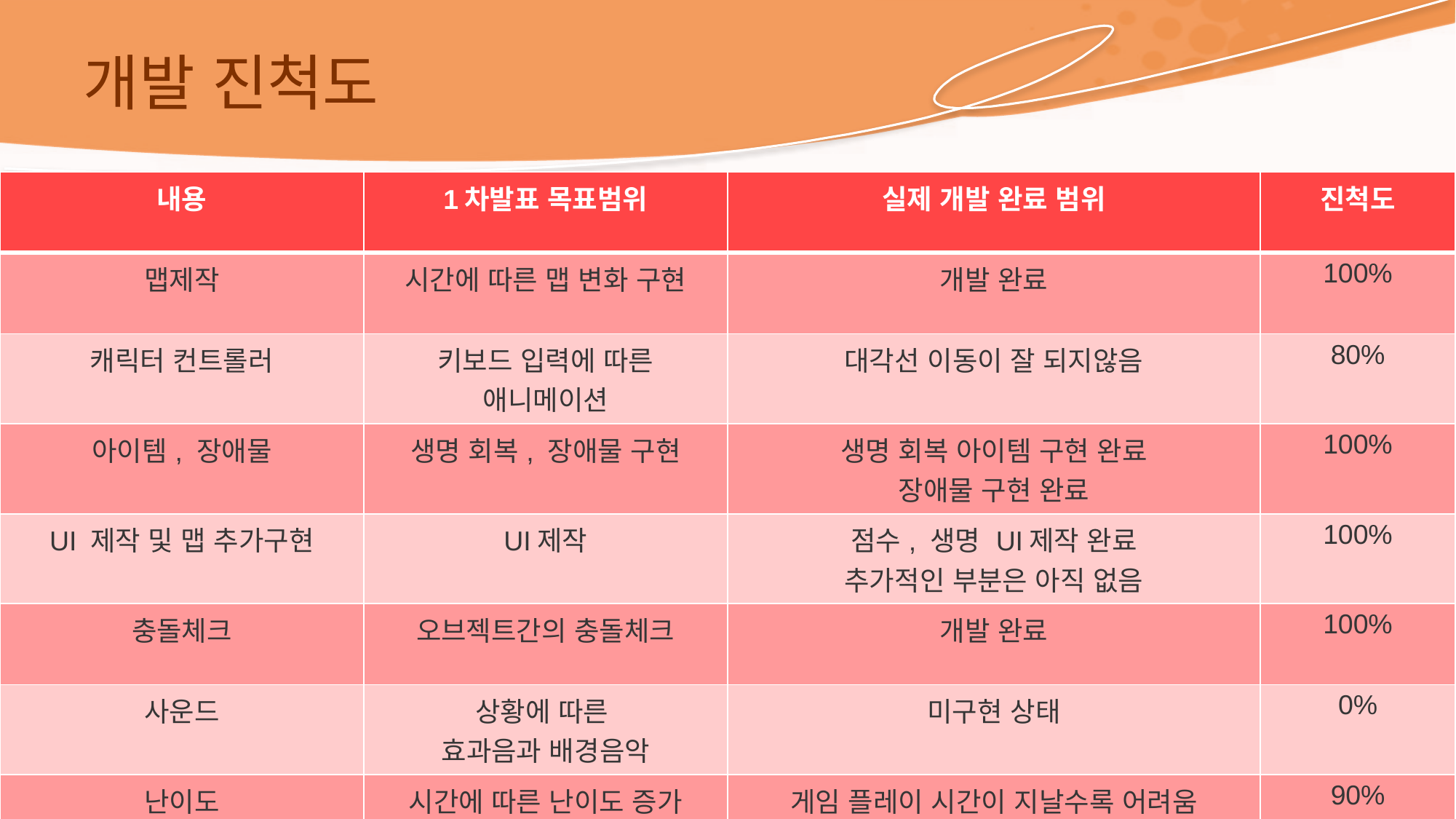

# 개발 진척도
| 내용 | 1차발표 목표범위 | 실제 개발 완료 범위 | 진척도 |
| --- | --- | --- | --- |
| 맵제작 | 시간에 따른 맵 변화 구현 | 개발 완료 | 100% |
| 캐릭터 컨트롤러 | 키보드 입력에 따른 애니메이션 | 대각선 이동이 잘 되지않음 | 80% |
| 아이템, 장애물 | 생명 회복, 장애물 구현 | 생명 회복 아이템 구현 완료 장애물 구현 완료 | 100% |
| UI 제작 및 맵 추가구현 | UI제작 | 점수, 생명 UI제작 완료 추가적인 부분은 아직 없음 | 100% |
| 충돌체크 | 오브젝트간의 충돌체크 | 개발 완료 | 100% |
| 사운드 | 상황에 따른 효과음과 배경음악 | 미구현 상태 | 0% |
| 난이도 | 시간에 따른 난이도 증가 | 게임 플레이 시간이 지날수록 어려움 | 90% |